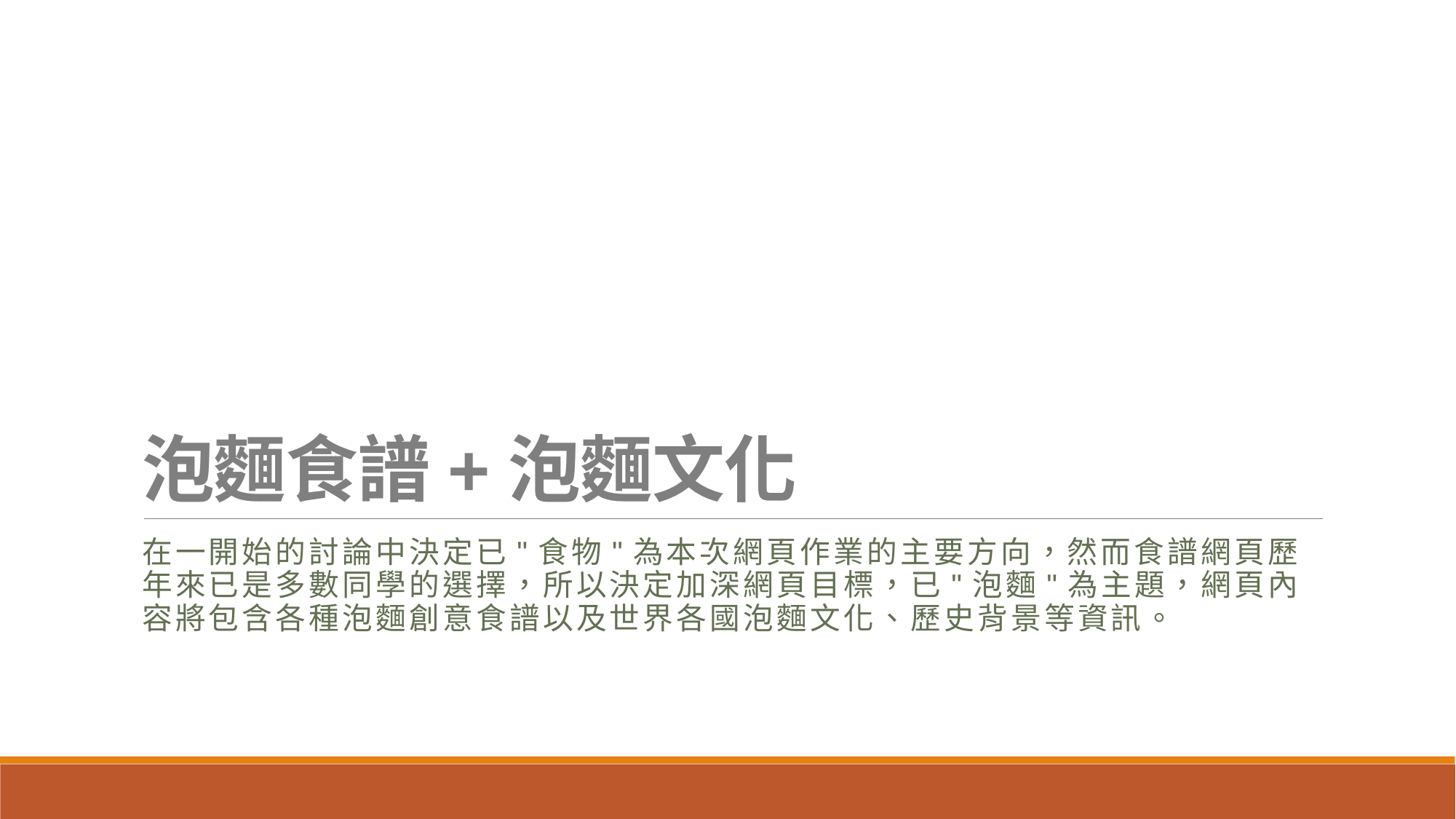

# 泡麵食譜+泡麵文化
在一開始的討論中決定已"食物"為本次網頁作業的主要方向，然而食譜網頁歷年來已是多數同學的選擇，所以決定加深網頁目標，已"泡麵"為主題，網頁內容將包含各種泡麵創意食譜以及世界各國泡麵文化、歷史背景等資訊。